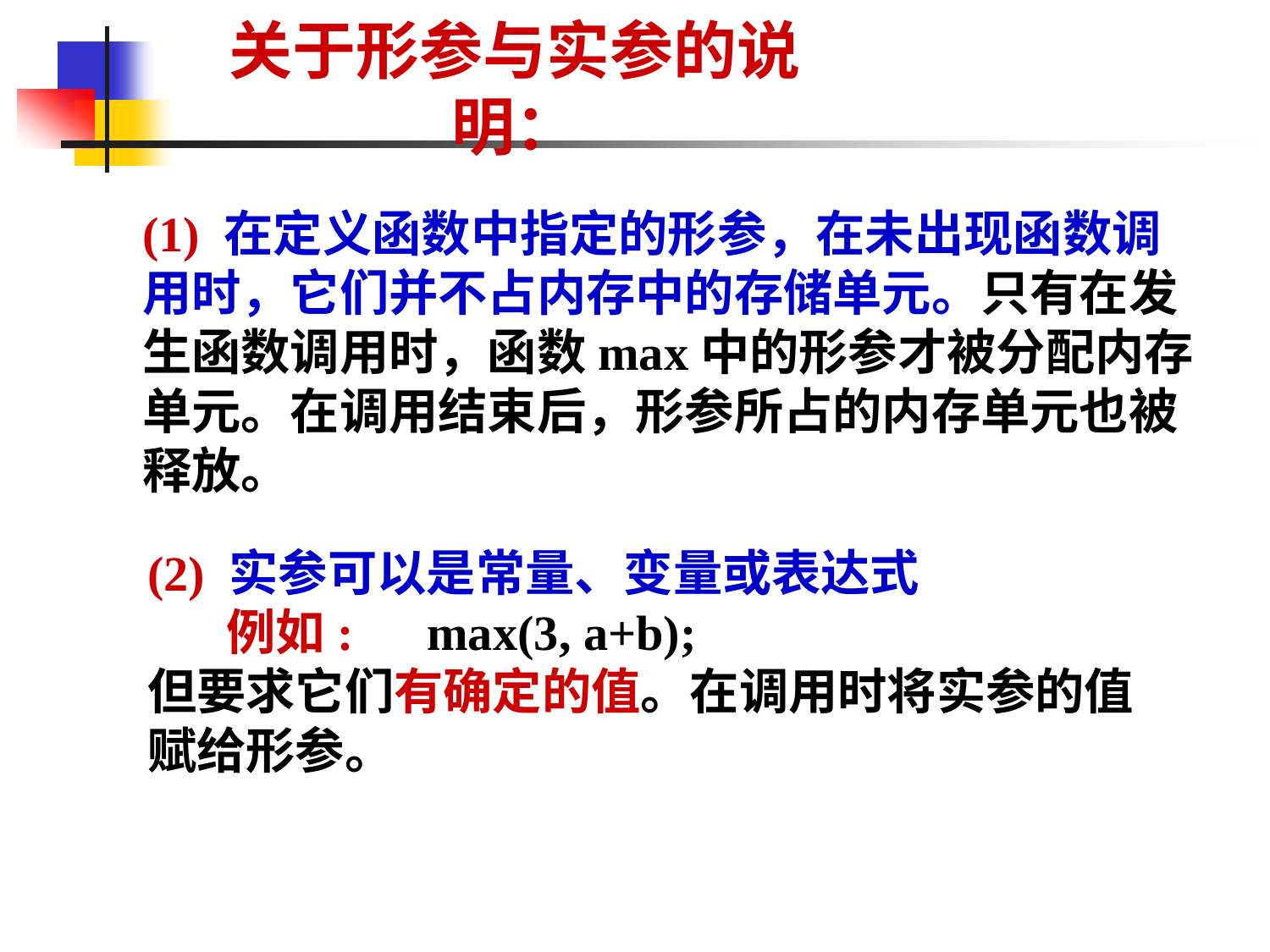

关于形参与实参的说明：
(1) 在定义函数中指定的形参，在未出现函数调用时，它们并不占内存中的存储单元。只有在发生函数调用时，函数max中的形参才被分配内存单元。在调用结束后，形参所占的内存单元也被释放。
(2) 实参可以是常量、变量或表达式
      例如:      max(3, a+b);
但要求它们有确定的值。在调用时将实参的值赋给形参。